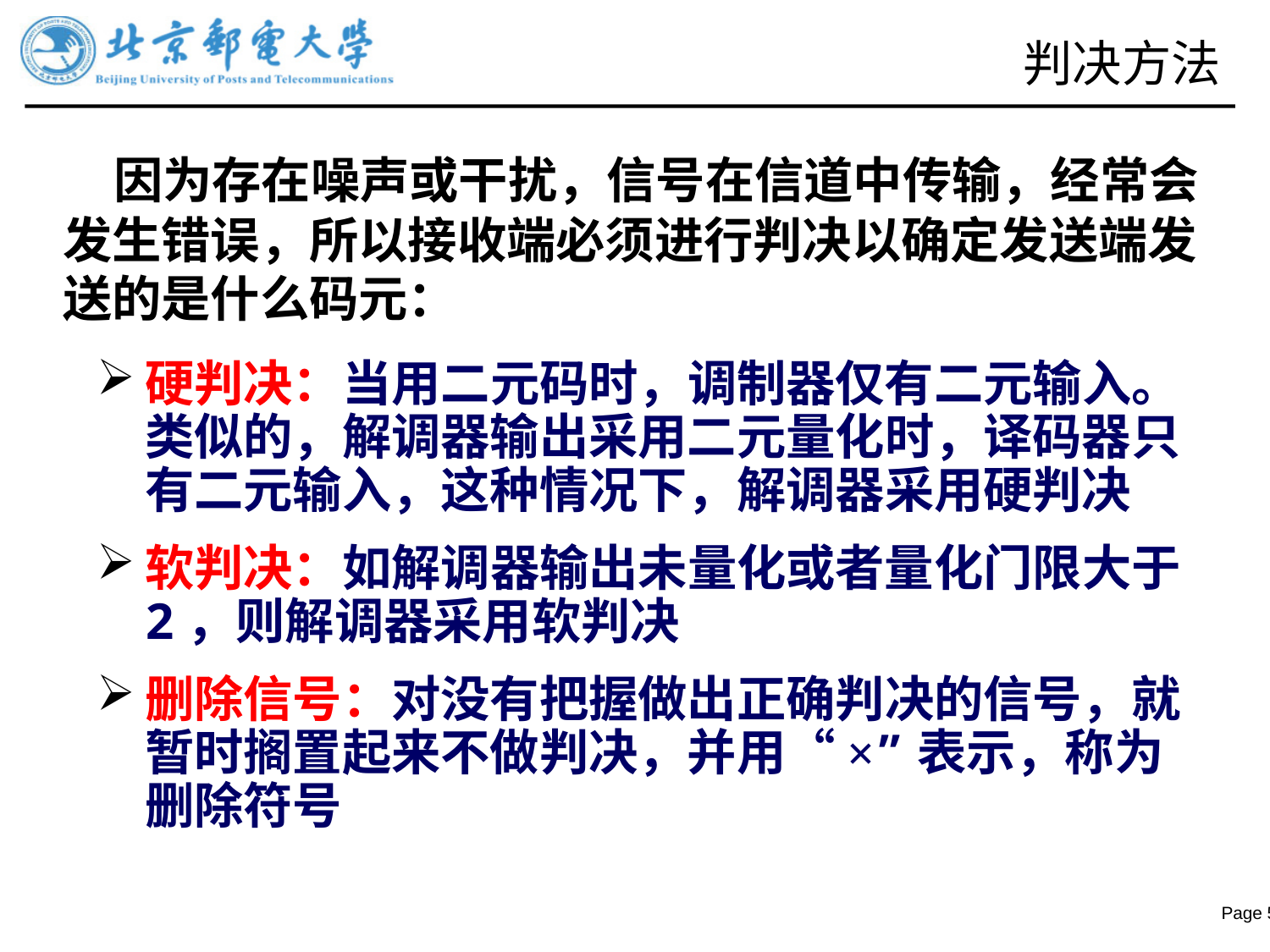

# 判决方法
      因为存在噪声或干扰，信号在信道中传输，经常会发生错误，所以接收端必须进行判决以确定发送端发送的是什么码元：
硬判决：当用二元码时，调制器仅有二元输入。类似的，解调器输出采用二元量化时，译码器只有二元输入，这种情况下，解调器采用硬判决
软判决：如解调器输出未量化或者量化门限大于2，则解调器采用软判决
删除信号：对没有把握做出正确判决的信号，就暂时搁置起来不做判决，并用“×”表示，称为删除符号